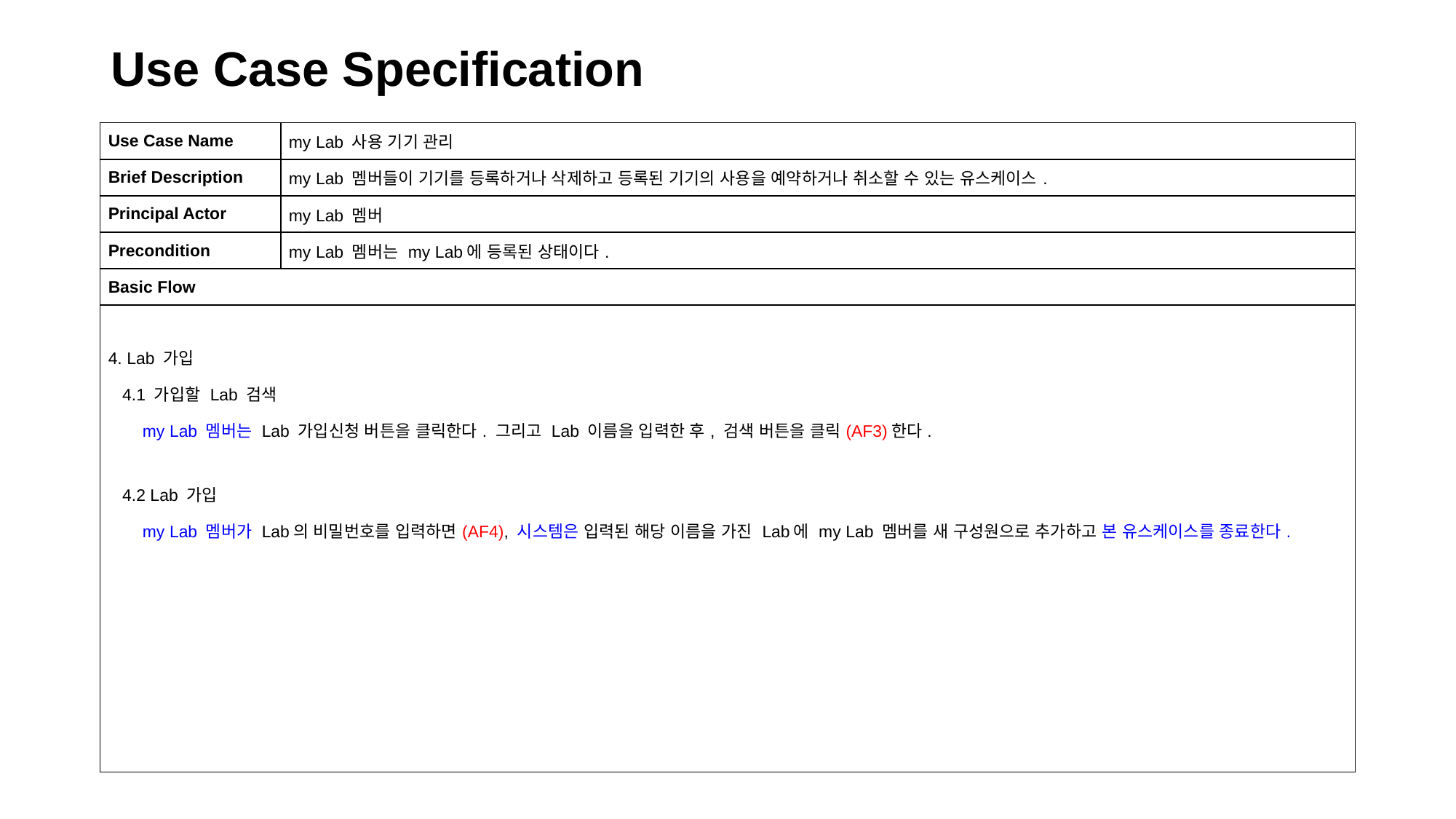

# Use Case Specification
| Use Case Name | my Lab 사용 기기 관리 |
| --- | --- |
| Brief Description | my Lab 멤버들이 기기를 등록하거나 삭제하고 등록된 기기의 사용을 예약하거나 취소할 수 있는 유스케이스. |
| Principal Actor | my Lab 멤버 |
| Precondition | my Lab 멤버는 my Lab에 등록된 상태이다. |
| Basic Flow |  |
| 4. Lab 가입 4.1 가입할 Lab 검색 my Lab 멤버는 Lab 가입신청 버튼을 클릭한다. 그리고 Lab 이름을 입력한 후, 검색 버튼을 클릭(AF3)한다. 4.2 Lab 가입 my Lab 멤버가 Lab의 비밀번호를 입력하면(AF4), 시스템은 입력된 해당 이름을 가진 Lab에 my Lab 멤버를 새 구성원으로 추가하고 본 유스케이스를 종료한다. |  |